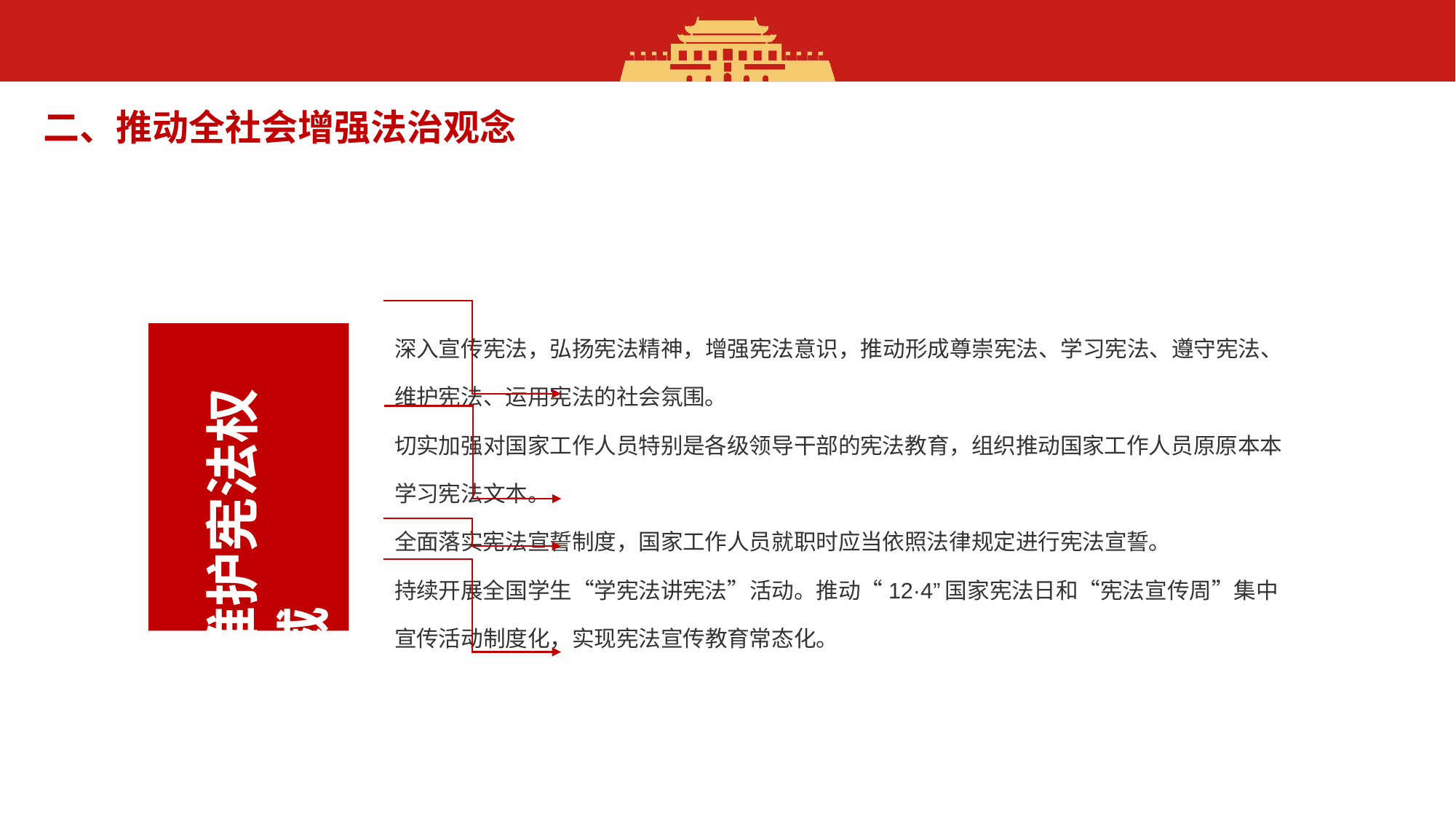

深入宣传宪法，弘扬宪法精神，增强宪法意识，推动形成尊崇宪法、学习宪法、遵守宪法、维护宪法、运用宪法的社会氛围。
切实加强对国家工作人员特别是各级领导干部的宪法教育，组织推动国家工作人员原原本本学习宪法文本。
全面落实宪法宣誓制度，国家工作人员就职时应当依照法律规定进行宪法宣誓。
持续开展全国学生“学宪法讲宪法”活动。推动“12·4”国家宪法日和“宪法宣传周”集中宣传活动制度化，实现宪法宣传教育常态化。

维护宪法权威